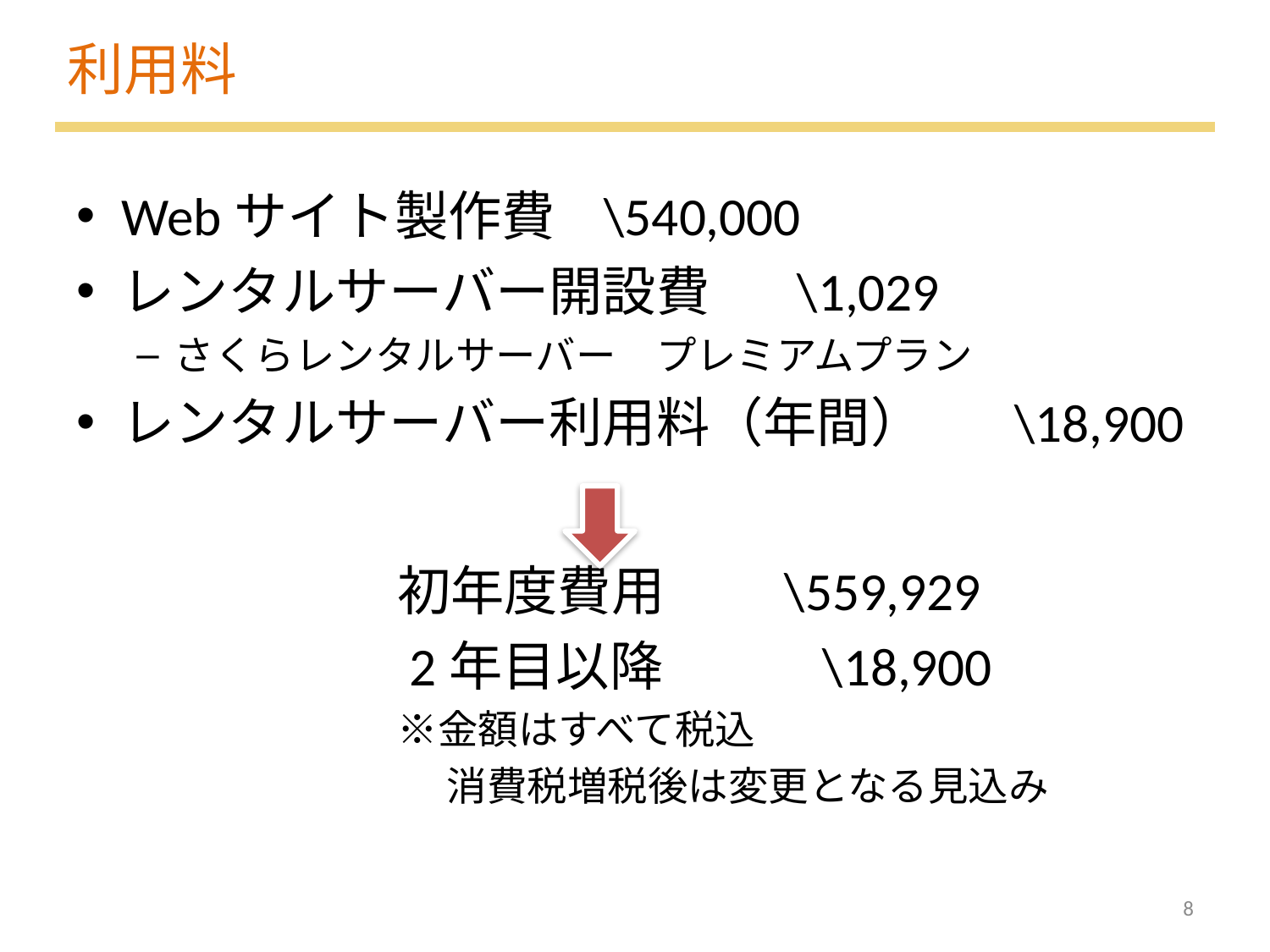

利用料
Webサイト製作費				\540,000
レンタルサーバー開設費			     \1,029
さくらレンタルサーバー　プレミアムプラン
レンタルサーバー利用料（年間）	   \18,900

　　　　　　初年度費用　　\559,929
　　　　　　2年目以降	　　  \18,900
　　　　　　　　※金額はすべて税込
　 　　　　　　　　消費税増税後は変更となる見込み

8